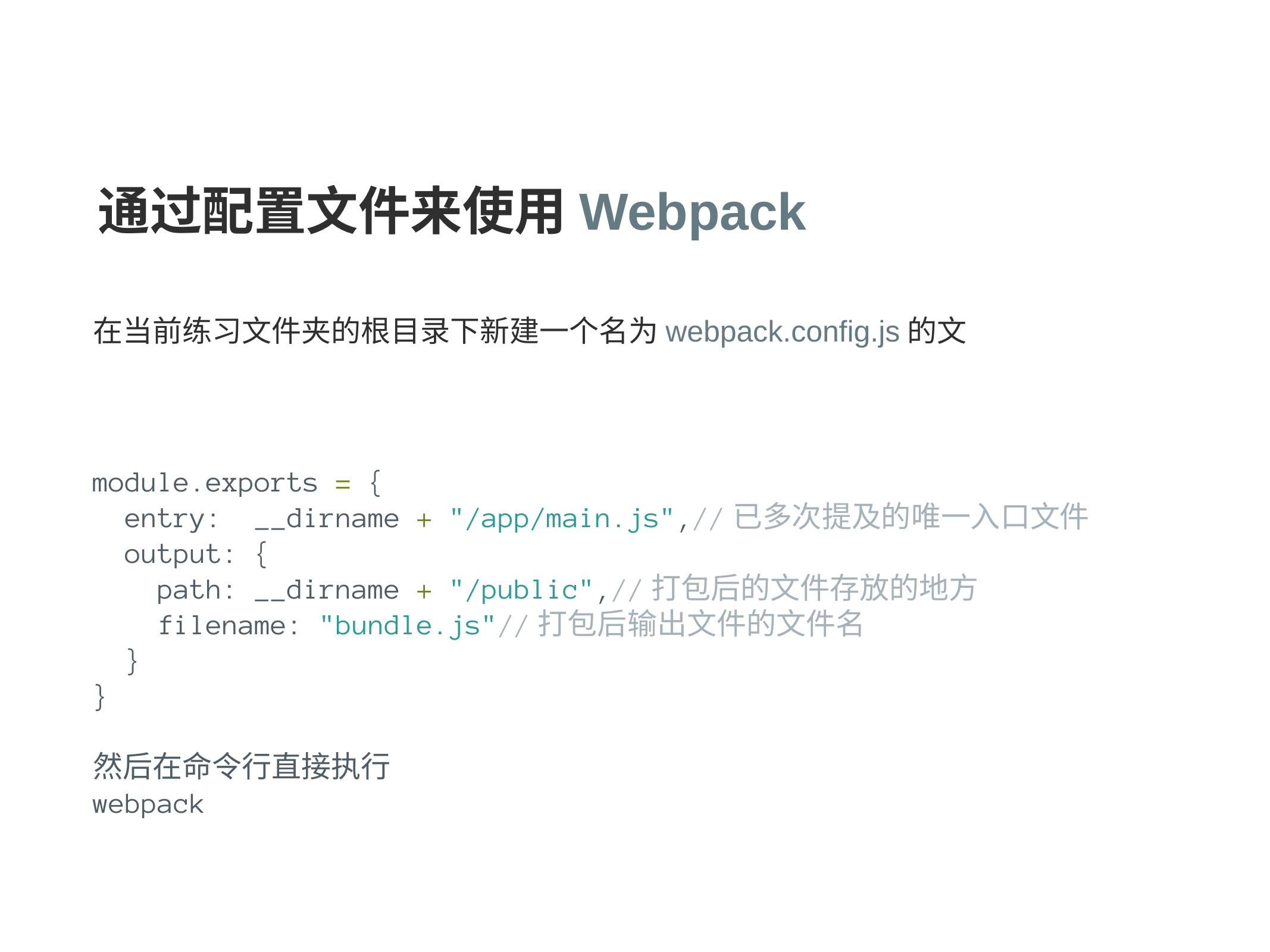

# 通过配置文件来使用Webpack
在当前练习文件夹的根目录下新建一个名为webpack.config.js的文

module.exports = {
  entry:  __dirname + "/app/main.js",//已多次提及的唯一入口文件
  output: {
    path: __dirname + "/public",//打包后的文件存放的地方
    filename: "bundle.js"//打包后输出文件的文件名
  }
}

然后在命令行直接执行
webpack